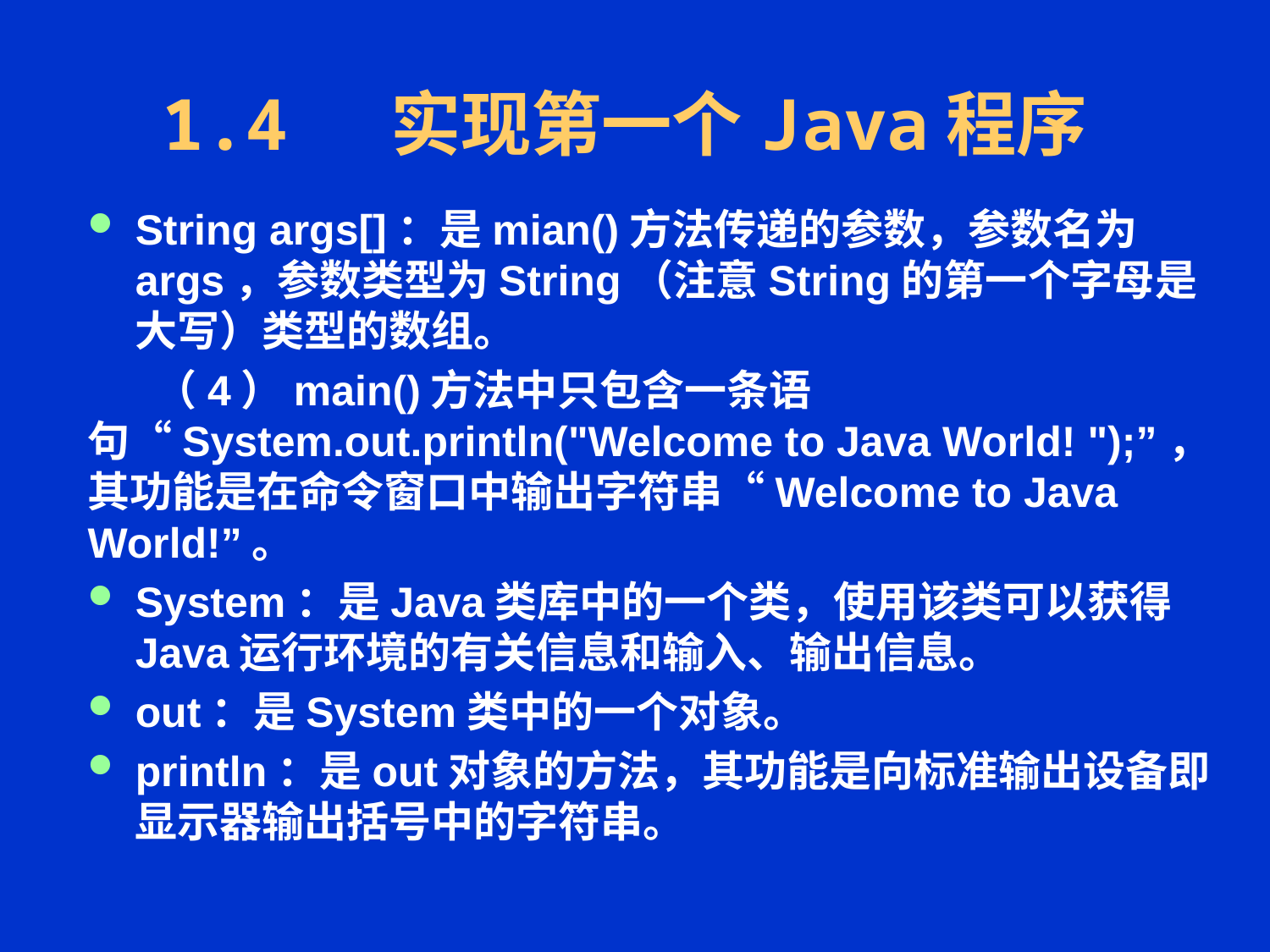

# 1.4  实现第一个Java程序
String args[]：是mian()方法传递的参数，参数名为args，参数类型为String（注意String的第一个字母是大写）类型的数组。
      （4）main()方法中只包含一条语句“System.out.println("Welcome to Java World! ");”，其功能是在命令窗口中输出字符串“Welcome to Java World!”。
System：是Java类库中的一个类，使用该类可以获得Java运行环境的有关信息和输入、输出信息。
out：是System类中的一个对象。
println：是out对象的方法，其功能是向标准输出设备即显示器输出括号中的字符串。